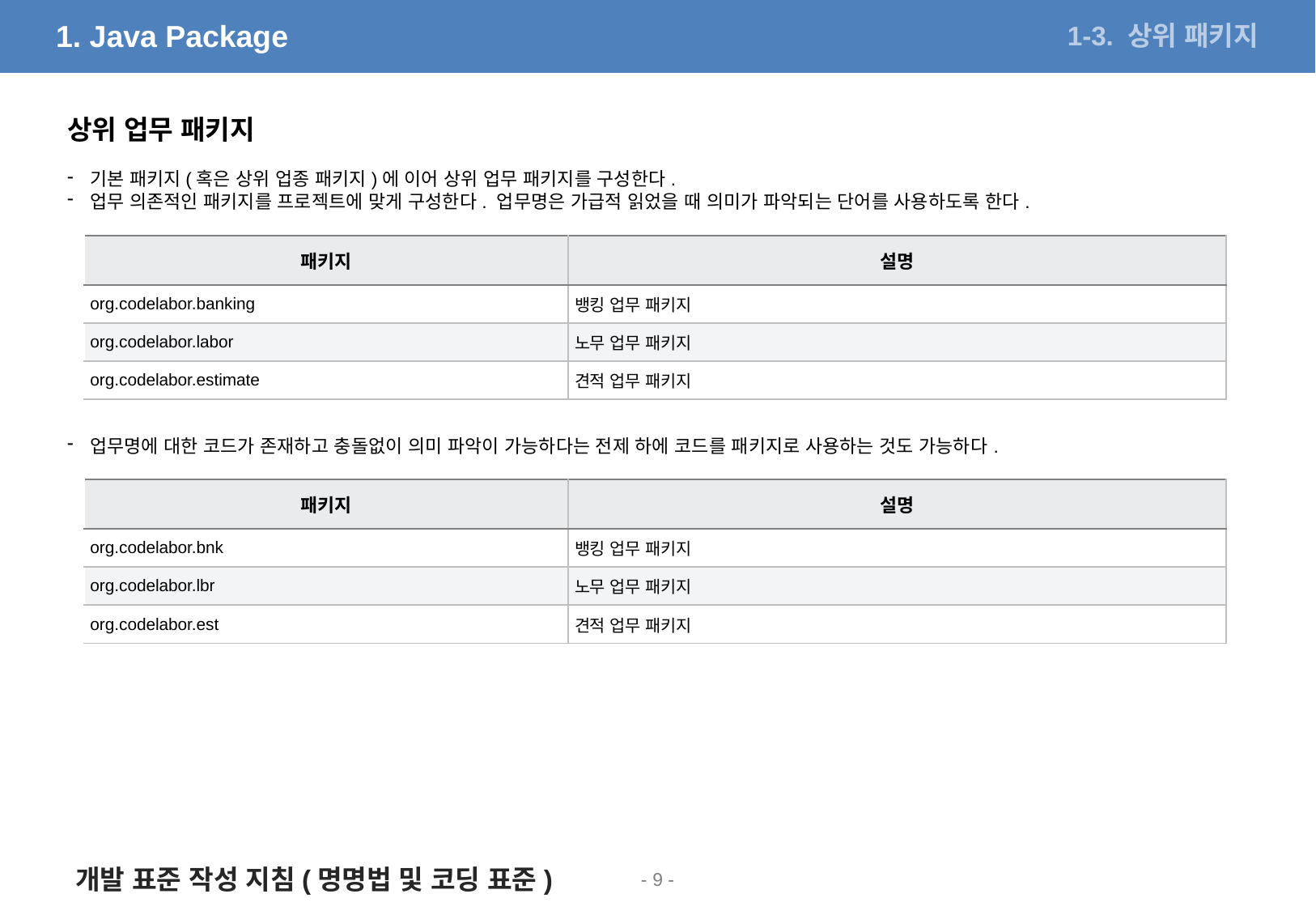

1. Java Package
1-3. 상위 패키지
상위 업무 패키지

기본 패키지(혹은 상위 업종 패키지)에 이어 상위 업무 패키지를 구성한다.
업무 의존적인 패키지를 프로젝트에 맞게 구성한다. 업무명은 가급적 읽었을 때 의미가 파악되는 단어를 사용하도록 한다.

업무명에 대한 코드가 존재하고 충돌없이 의미 파악이 가능하다는 전제 하에 코드를 패키지로 사용하는 것도 가능하다.

| 패키지 | 설명 |
| --- | --- |
| org.codelabor.banking | 뱅킹 업무 패키지 |
| org.codelabor.labor | 노무 업무 패키지 |
| org.codelabor.estimate | 견적 업무 패키지 |
| 패키지 | 설명 |
| --- | --- |
| org.codelabor.bnk | 뱅킹 업무 패키지 |
| org.codelabor.lbr | 노무 업무 패키지 |
| org.codelabor.est | 견적 업무 패키지 |